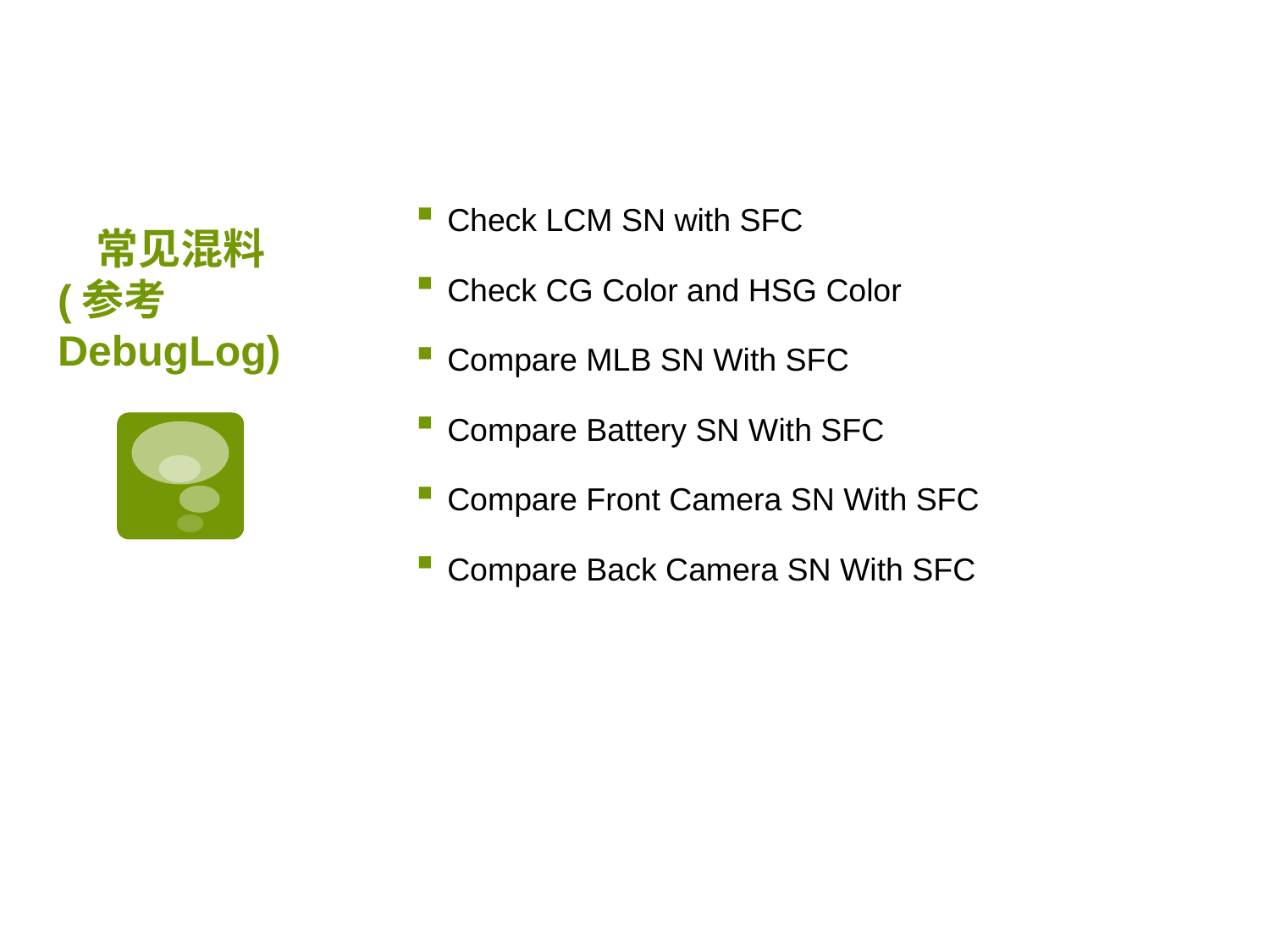

Check LCM SN with SFC
Check CG Color and HSG Color
Compare MLB SN With SFC
Compare Battery SN With SFC
Compare Front Camera SN With SFC
Compare Back Camera SN With SFC
# 常见混料 (参考DebugLog)